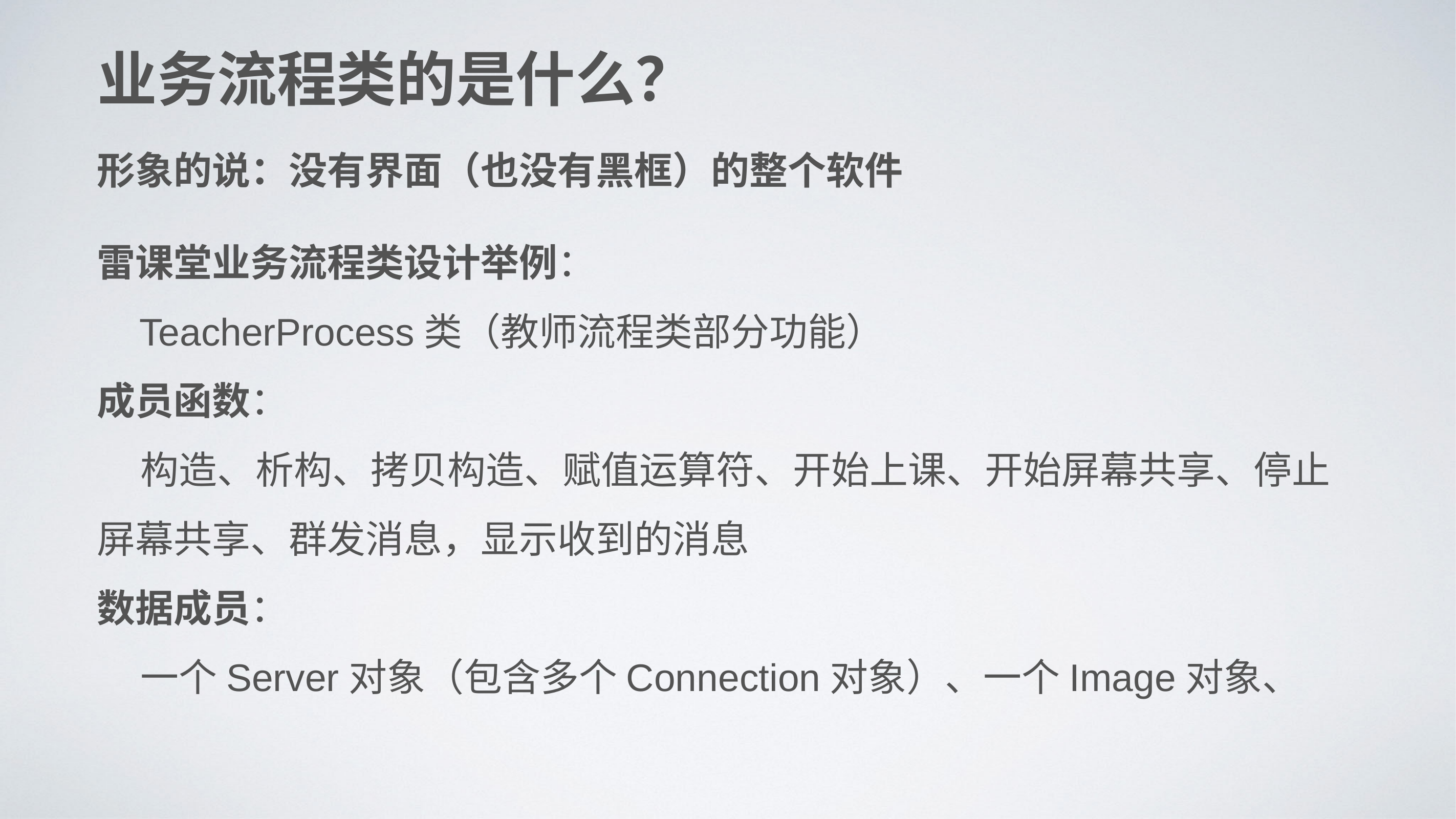

业务流程类的是什么？
形象的说：没有界面（也没有黑框）的整个软件
雷课堂业务流程类设计举例：
    TeacherProcess类（教师流程类部分功能）
成员函数：
    构造、析构、拷贝构造、赋值运算符、开始上课、开始屏幕共享、停止屏幕共享、群发消息，显示收到的消息
数据成员：
    一个Server对象（包含多个Connection对象）、一个Image对象、